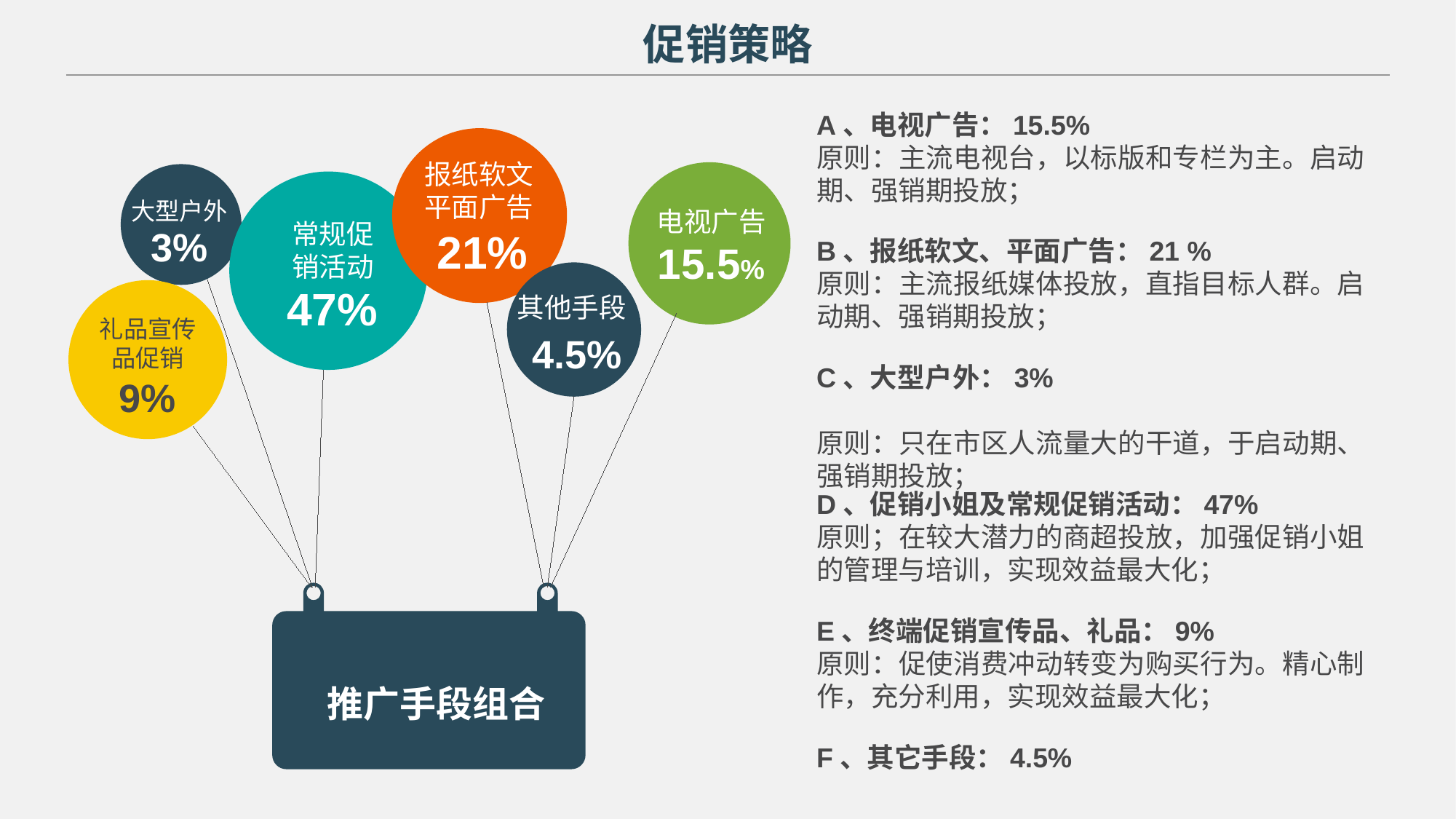

促销策略
A、电视广告：15.5%
原则：主流电视台，以标版和专栏为主。启动期、强销期投放；

报纸软文平面广告

大型户外
电视广告
常规促销活动
3%
21%
B、报纸软文、平面广告：21 %
原则：主流报纸媒体投放，直指目标人群。启动期、强销期投放；
15.5%

47%

其他手段

礼品宣传品促销

4.5%
C、大型户外：3%
原则：只在市区人流量大的干道，于启动期、强销期投放；
9%

D、促销小姐及常规促销活动：47%
原则；在较大潜力的商超投放，加强促销小姐的管理与培训，实现效益最大化；

E、终端促销宣传品、礼品：9%
原则：促使消费冲动转变为购买行为。精心制作，充分利用，实现效益最大化；
推广手段组合
F、其它手段：4.5%